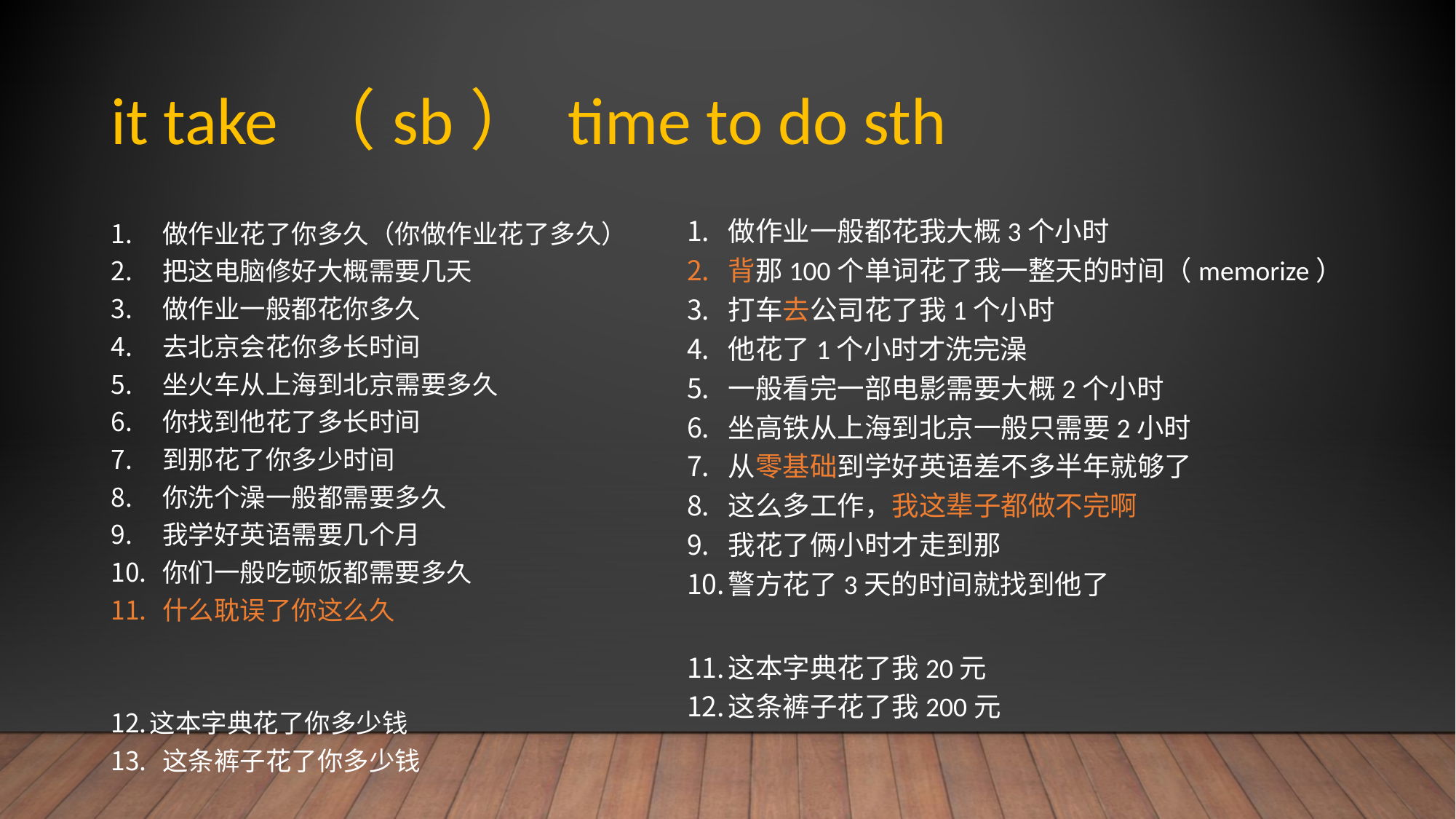

# it take （sb） time to do sth
做作业一般都花我大概3个小时
背那100个单词花了我一整天的时间（memorize）
打车去公司花了我1个小时
他花了1个小时才洗完澡
一般看完一部电影需要大概2个小时
坐高铁从上海到北京一般只需要2小时
从零基础到学好英语差不多半年就够了
这么多工作，我这辈子都做不完啊
我花了俩小时才走到那
警方花了3天的时间就找到他了

这本字典花了我20元
这条裤子花了我200元

做作业花了你多久（你做作业花了多久）
把这电脑修好大概需要几天
做作业一般都花你多久
去北京会花你多长时间
坐火车从上海到北京需要多久
你找到他花了多长时间
到那花了你多少时间
你洗个澡一般都需要多久
我学好英语需要几个月
你们一般吃顿饭都需要多久
什么耽误了你这么久

这本字典花了你多少钱
这条裤子花了你多少钱